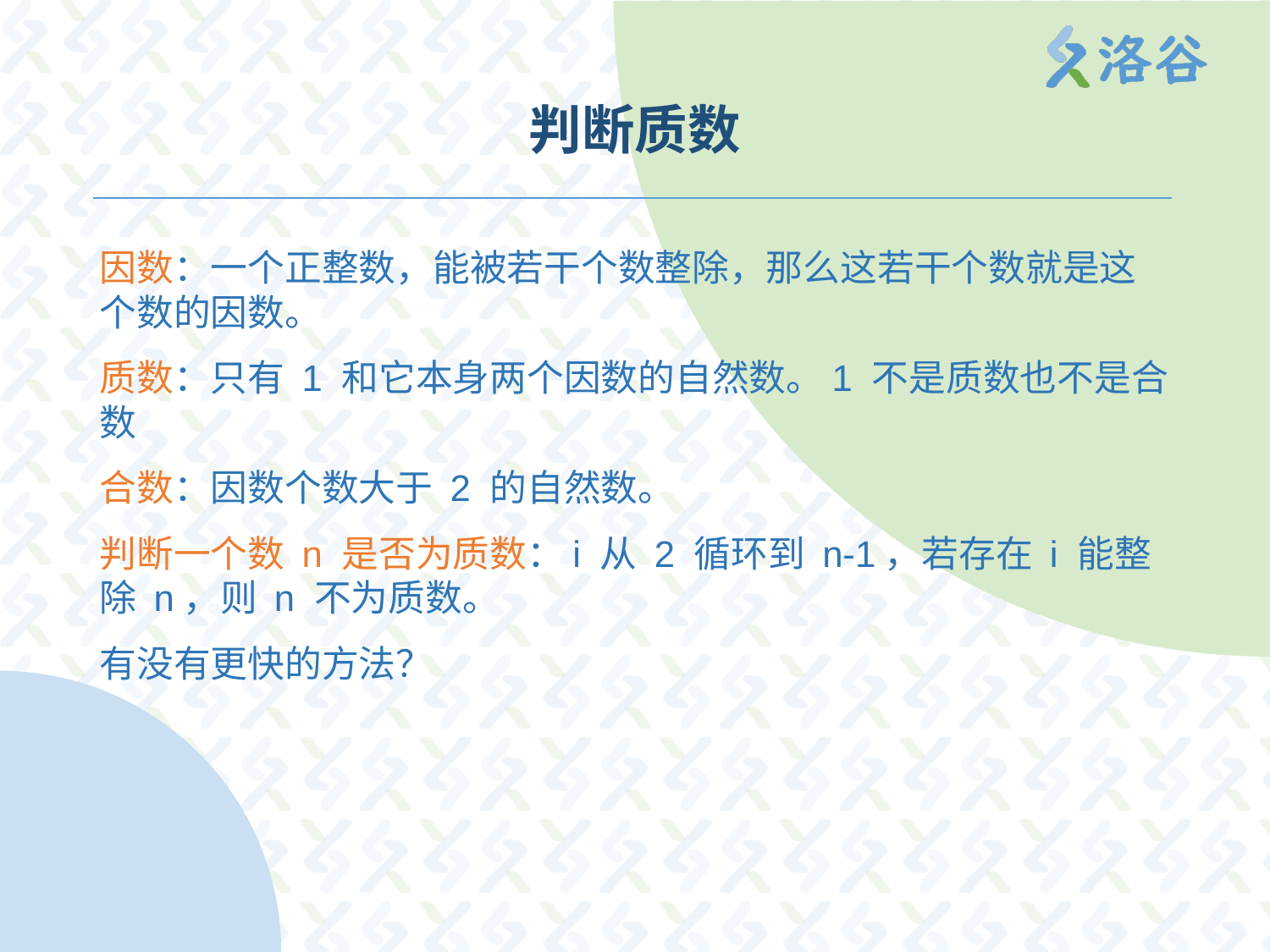

# 判断质数
因数：一个正整数，能被若干个数整除，那么这若干个数就是这个数的因数。
质数：只有 1 和它本身两个因数的自然数。1 不是质数也不是合数
合数：因数个数大于 2 的自然数。
判断一个数 n 是否为质数：i 从 2 循环到 n-1，若存在 i 能整除 n，则 n 不为质数。
有没有更快的方法？